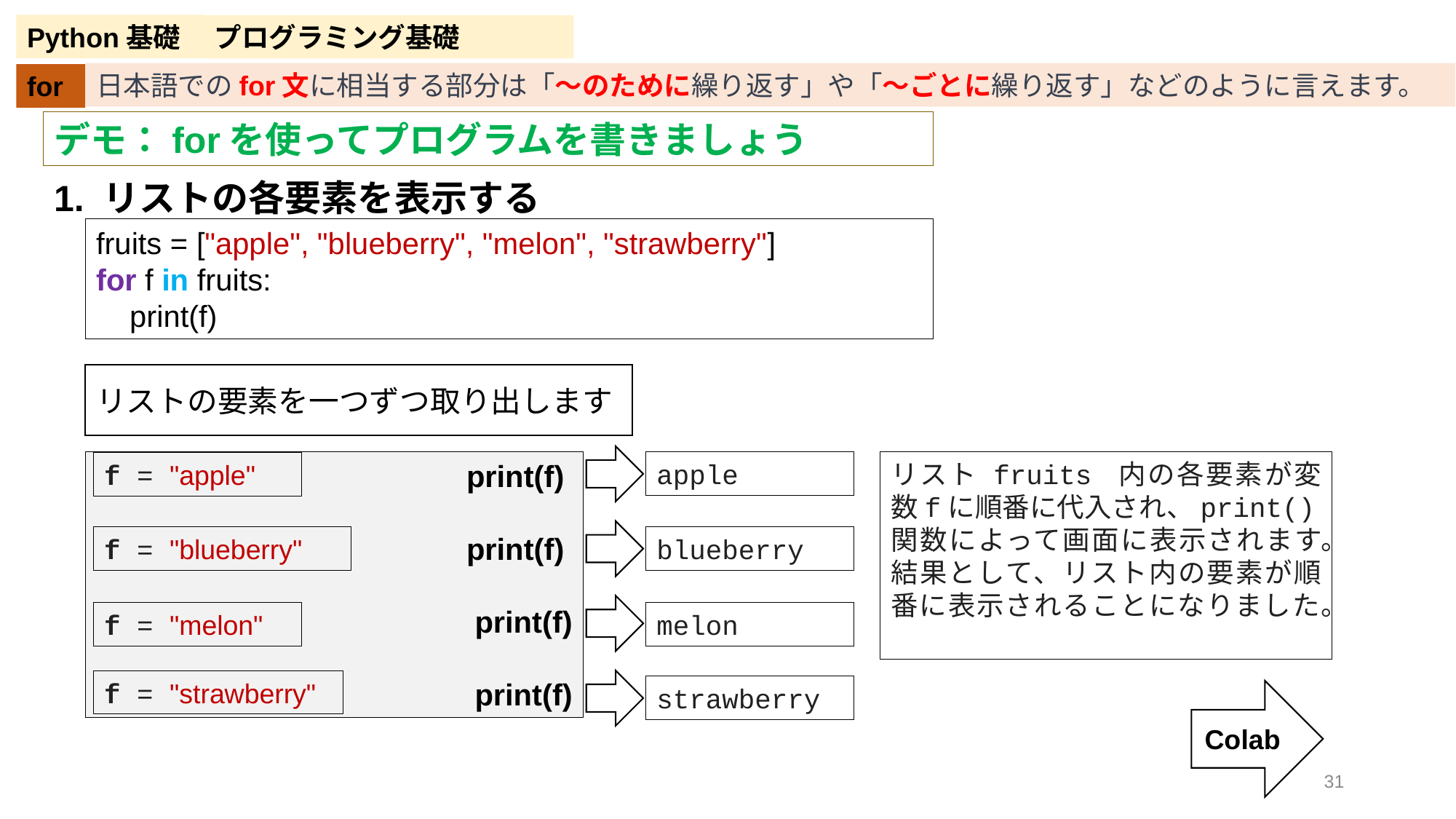

Python基礎
プログラミング基礎
日本語でのfor文に相当する部分は「〜のために繰り返す」や「〜ごとに繰り返す」などのように言えます。
for
デモ：forを使ってプログラムを書きましょう
1. リストの各要素を表示する
fruits = ["apple", "blueberry", "melon", "strawberry"]
for f in fruits:
    print(f)
リストの要素を一つずつ取り出します

print(f)

print(f)

print(f)

print(f)
apple
リスト fruits 内の各要素が変数fに順番に代入され、print()関数によって画面に表示されます。結果として、リスト内の要素が順番に表示されることになりました。
f = "apple"

blueberry
f = "blueberry"

f = "melon"
melon
f = "strawberry"

strawberry
Colab
31